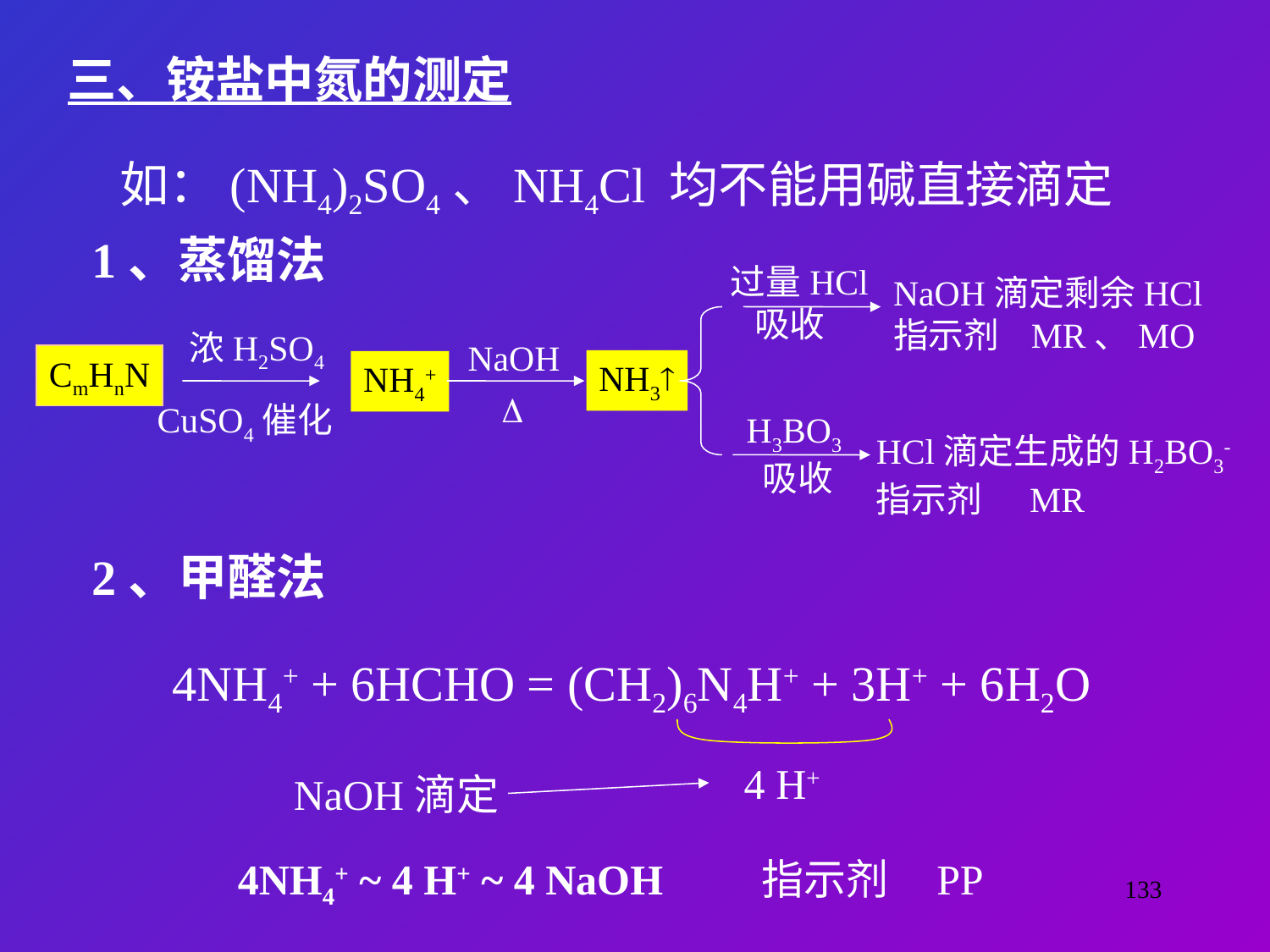

三、铵盐中氮的测定
如：(NH4)2SO4、NH4Cl 均不能用碱直接滴定
1、蒸馏法
过量HCl
  吸收
NaOH滴定剩余HCl
指示剂   MR、MO

浓H2SO4
NaOH
CmHnN
NH3↑
NH4+

Δ
CuSO4催化
H3BO3
 吸收
HCl滴定生成的H2BO3-
指示剂     MR

2、甲醛法
4NH4+ + 6HCHO = (CH2)6N4H+ + 3H+ + 6H2O

4 H+
NaOH滴定

4NH4+ ~ 4 H+ ~ 4 NaOH
指示剂    PP
133